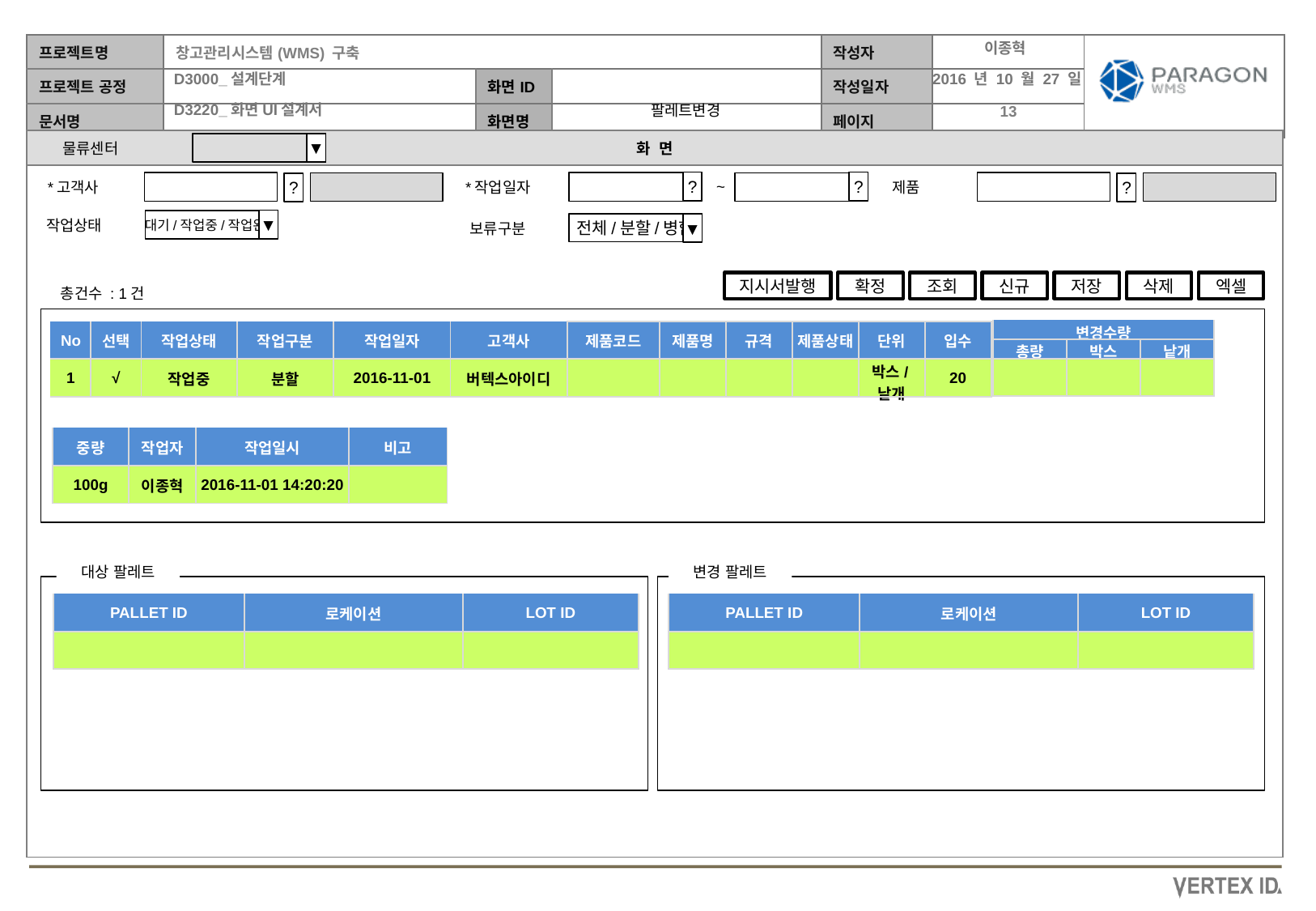

이종혁
2016 년 10 월 27 일
팔레트변경
물류센터

▼
▼
~
*고객사

*작업일자

?
제품

?

?
?
작업상태
대기/작업중/작업완료
▼
보류구분
전체/분할/병합
▼
지시서발행
확정
조회
신규
저장
삭제
엑셀
총건수 : 1건

| 변경수량 |  |  |
| --- | --- | --- |
| 총량 | 박스 | 낱개 |
|  |  |  |
| No | 선택 | 작업상태 | 작업구분 | 작업일자 | 고객사 | 제품코드 | 제품명 | 규격 | 제품상태 | 단위 | 입수 |
| --- | --- | --- | --- | --- | --- | --- | --- | --- | --- | --- | --- |
| 1 | √ | 작업중 | 분할 | 2016-11-01 | 버텍스아이디 |  |  |  |  | 박스/낱개 | 20 |
| 중량 | 작업자 | 작업일시 | 비고 |
| --- | --- | --- | --- |
| 100g | 이종혁 | 2016-11-01 14:20:20 |  |
변경 팔레트
대상 팔레트

| PALLET ID | 로케이션 | LOT ID |
| --- | --- | --- |
|  |  |  |
| PALLET ID | 로케이션 | LOT ID |
| --- | --- | --- |
|  |  |  |